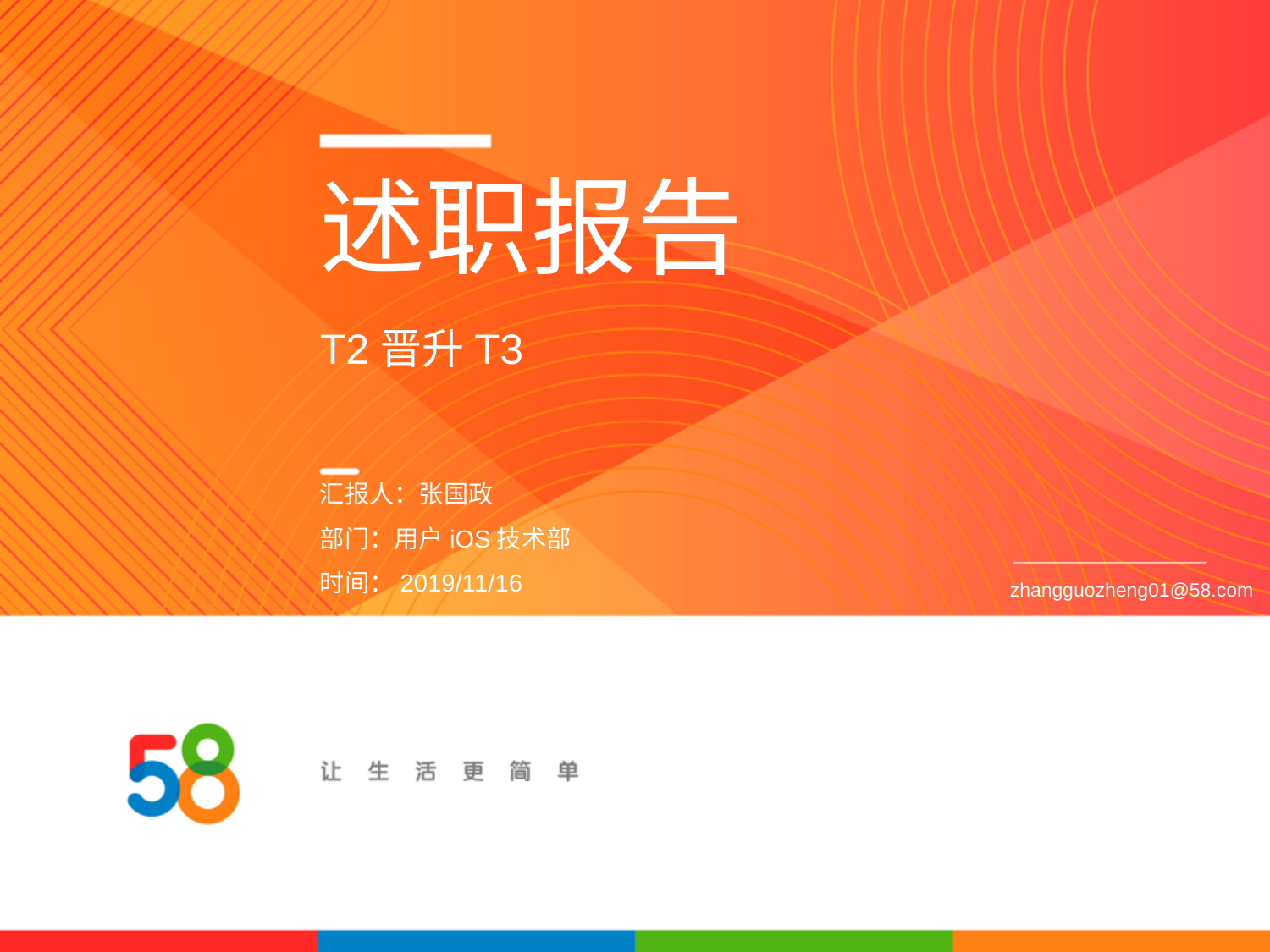

# 述职报告
T2晋升T3
汇报人：张国政
部门：用户iOS技术部
时间：2019/11/16
zhangguozheng01@58.com